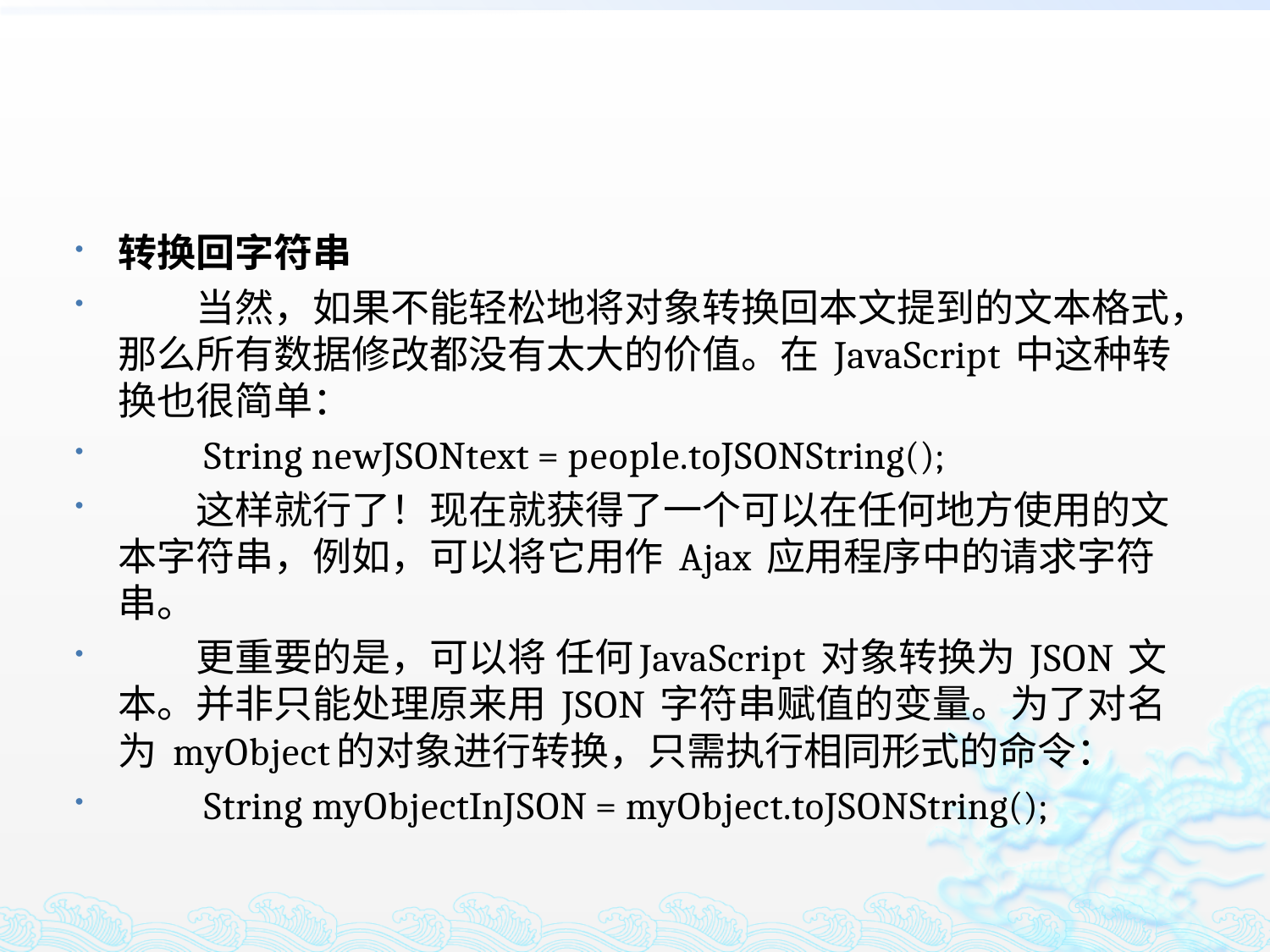

#
转换回字符串
　　当然，如果不能轻松地将对象转换回本文提到的文本格式，那么所有数据修改都没有太大的价值。在 JavaScript 中这种转换也很简单：
　　String newJSONtext = people.toJSONString();
　　这样就行了！现在就获得了一个可以在任何地方使用的文本字符串，例如，可以将它用作 Ajax 应用程序中的请求字符串。
　　更重要的是，可以将 任何JavaScript 对象转换为 JSON 文本。并非只能处理原来用 JSON 字符串赋值的变量。为了对名为 myObject的对象进行转换，只需执行相同形式的命令：
　　String myObjectInJSON = myObject.toJSONString();